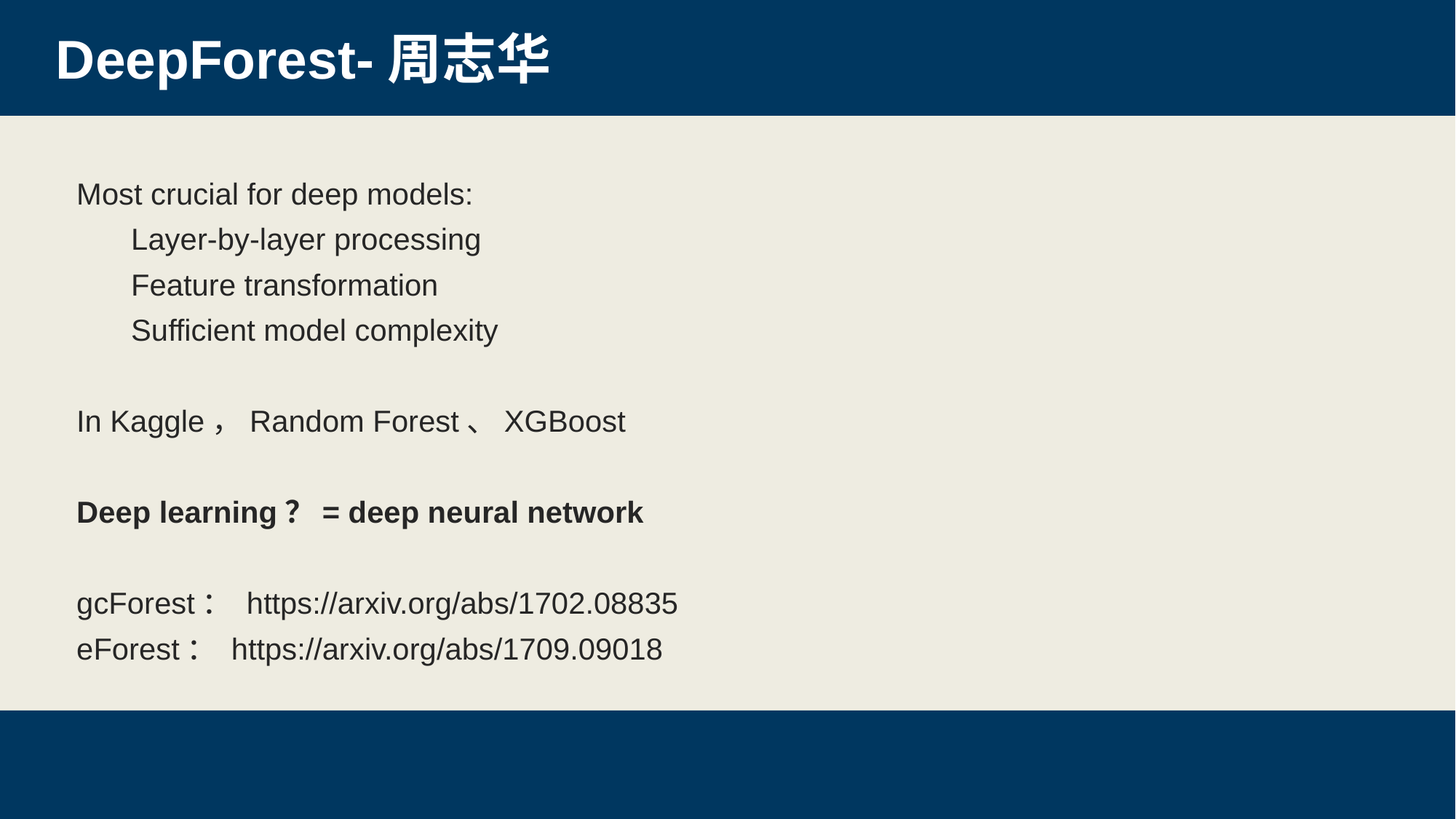

DeepForest-周志华
Most crucial for deep models:
Layer-by-layer processing
Feature transformation
Sufficient model complexity

In Kaggle，Random Forest、XGBoost

Deep learning？= deep neural network

gcForest： https://arxiv.org/abs/1702.08835
eForest： https://arxiv.org/abs/1709.09018

15